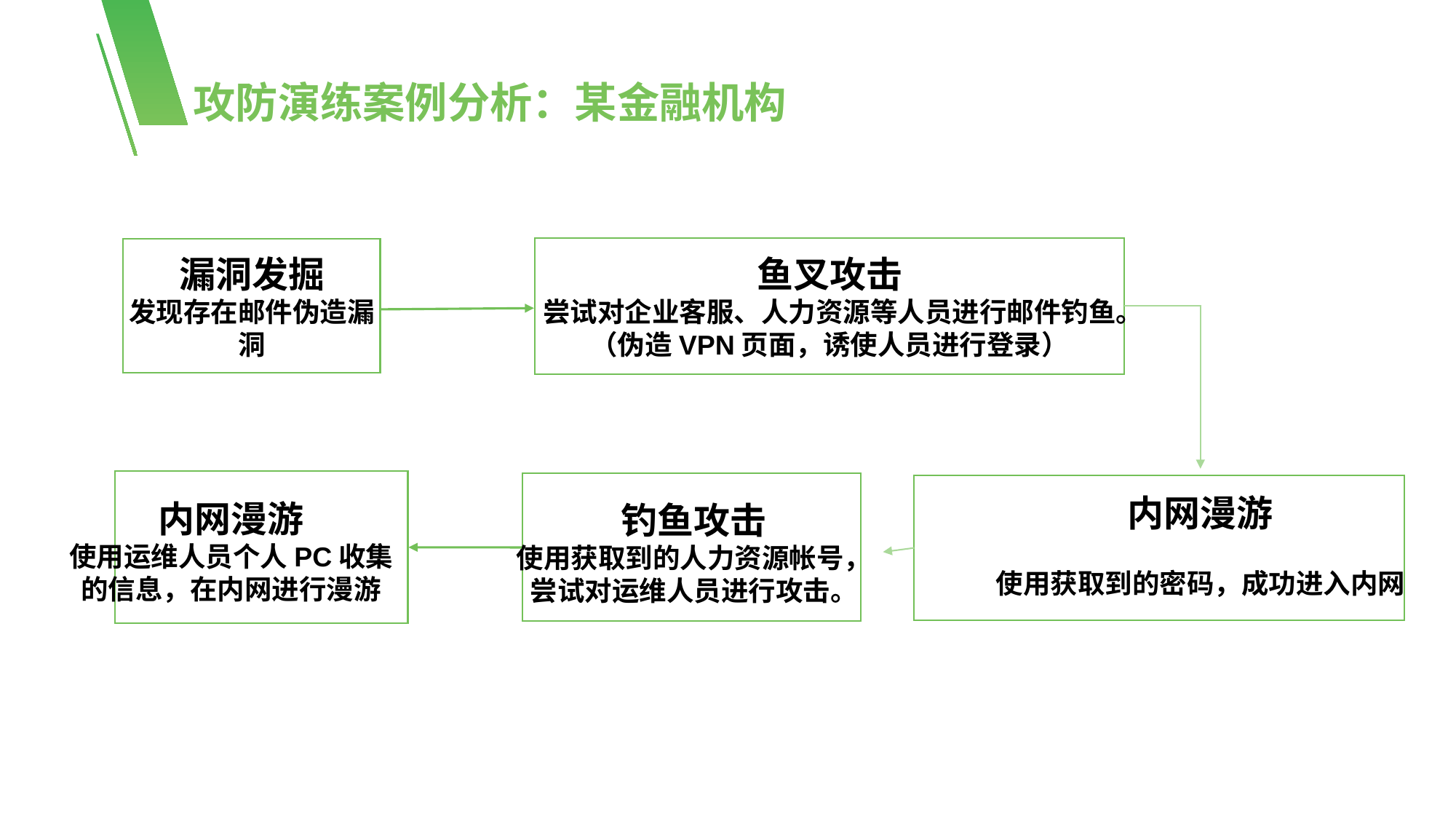

攻防演练案例分析：某金融机构

鱼叉攻击
尝试对企业客服、人力资源等人员进行邮件钓鱼。（伪造VPN页面，诱使人员进行登录）

漏洞发掘
发现存在邮件伪造漏洞

内网漫游
使用运维人员个人PC收集的信息，在内网进行漫游

钓鱼攻击
使用获取到的人力资源帐号，尝试对运维人员进行攻击。

内网漫游

使用获取到的密码，成功进入内网